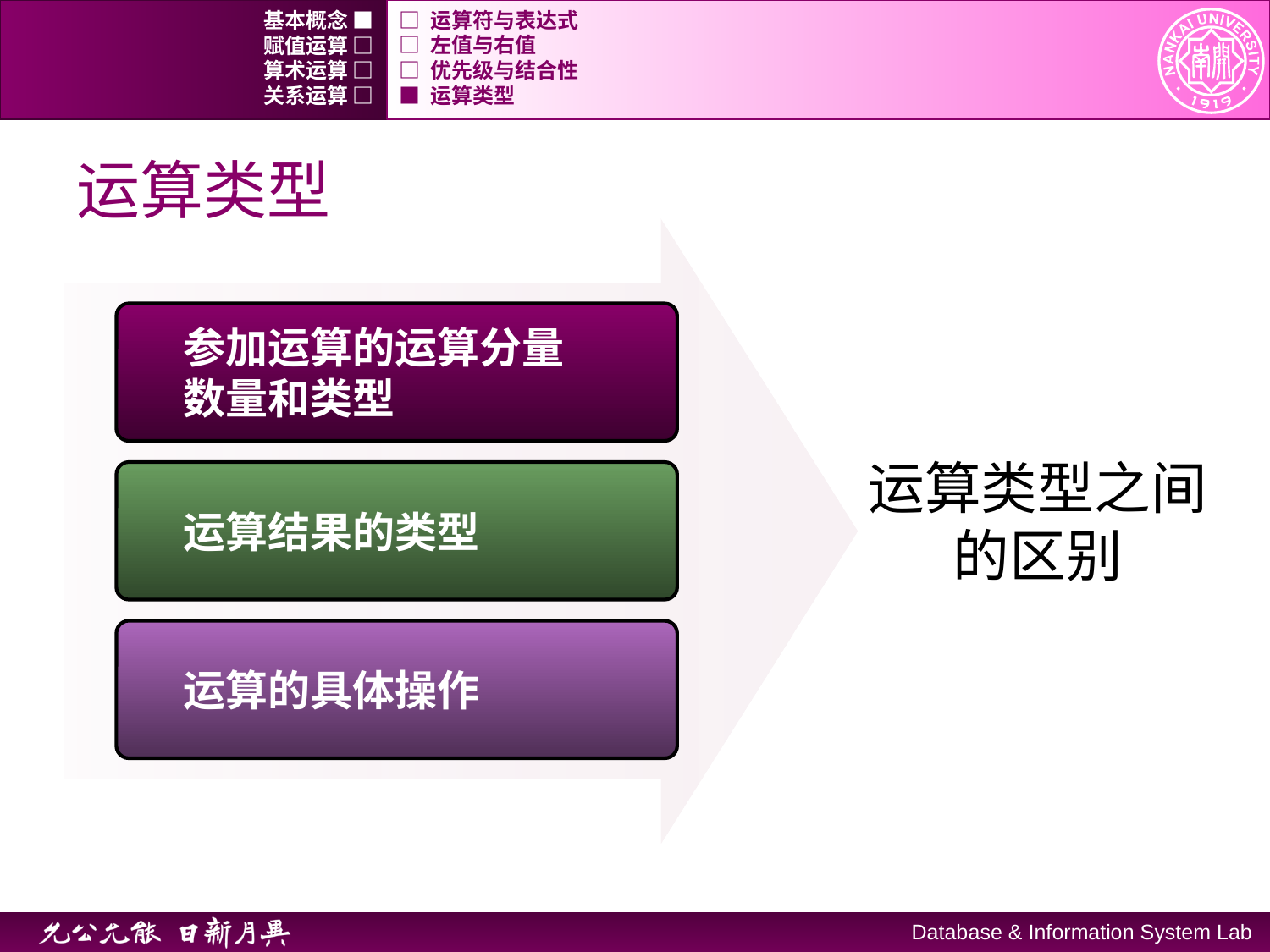

基本概念 ■
□ 运算符与表达式
赋值运算 □
□ 左值与右值
算术运算 □
□ 优先级与结合性
关系运算 □
■ 运算类型
# 运算类型

参加运算的运算分量
数量和类型
运算类型之间的区别
运算结果的类型
运算的具体操作